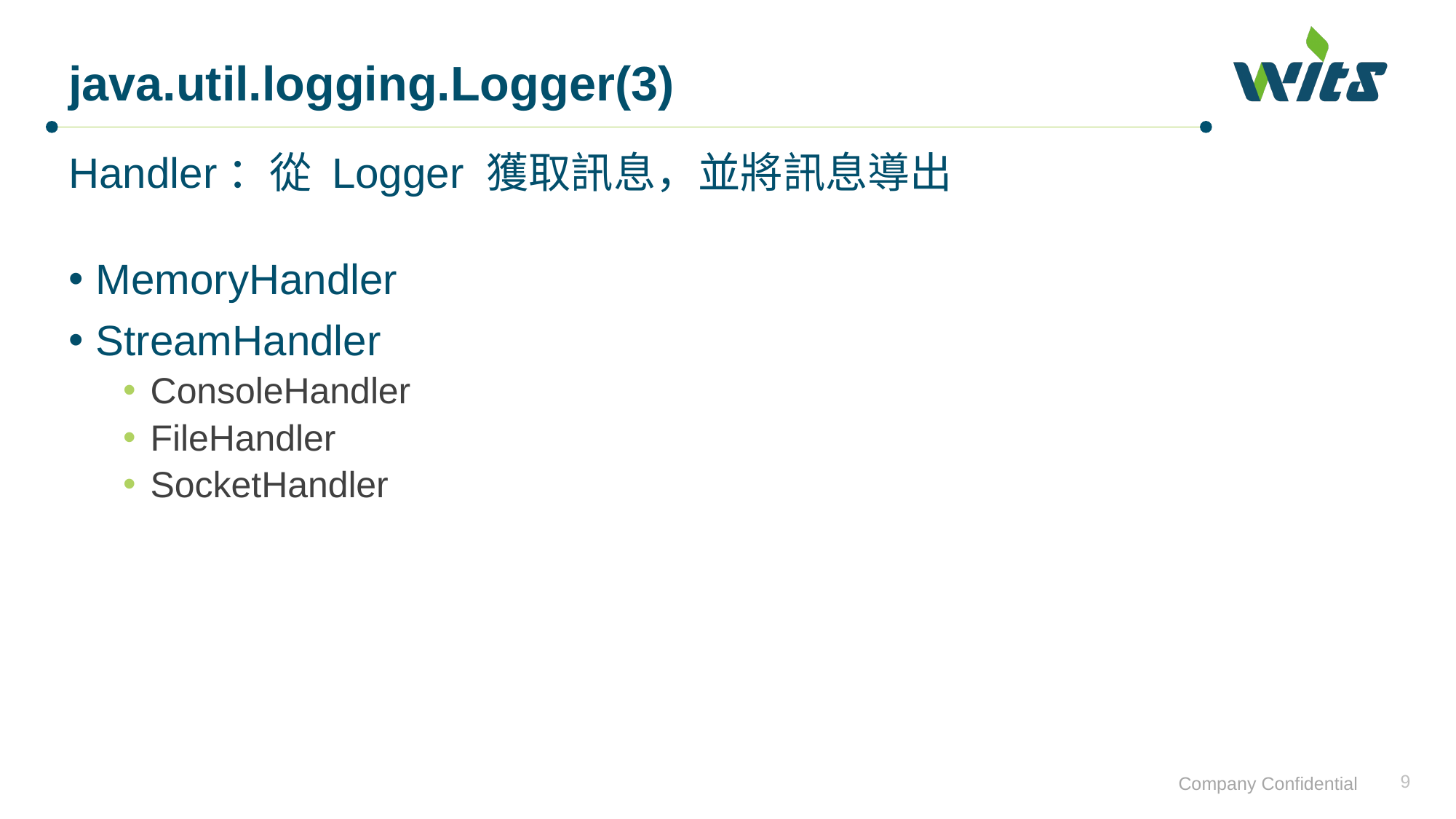

# java.util.logging.Logger(3)
Handler：從 Logger 獲取訊息，並將訊息導出

MemoryHandler
StreamHandler
ConsoleHandler
FileHandler
SocketHandler
9